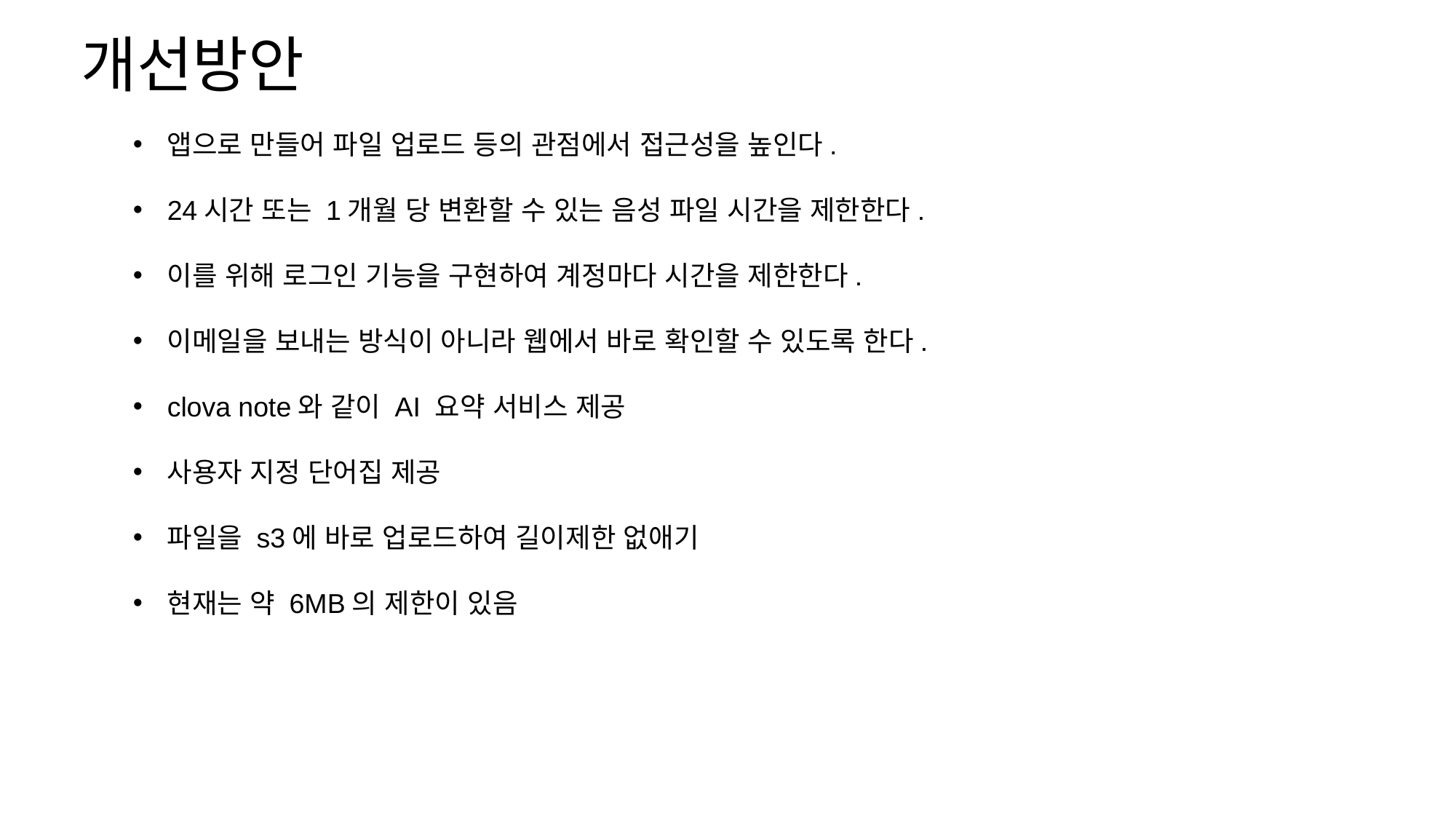

개선방안
앱으로 만들어 파일 업로드 등의 관점에서 접근성을 높인다.

24시간 또는 1개월 당 변환할 수 있는 음성 파일 시간을 제한한다.

이를 위해 로그인 기능을 구현하여 계정마다 시간을 제한한다.

이메일을 보내는 방식이 아니라 웹에서 바로 확인할 수 있도록 한다.

clova note와 같이 AI 요약 서비스 제공

사용자 지정 단어집 제공

파일을 s3에 바로 업로드하여 길이제한 없애기

현재는 약 6MB의 제한이 있음